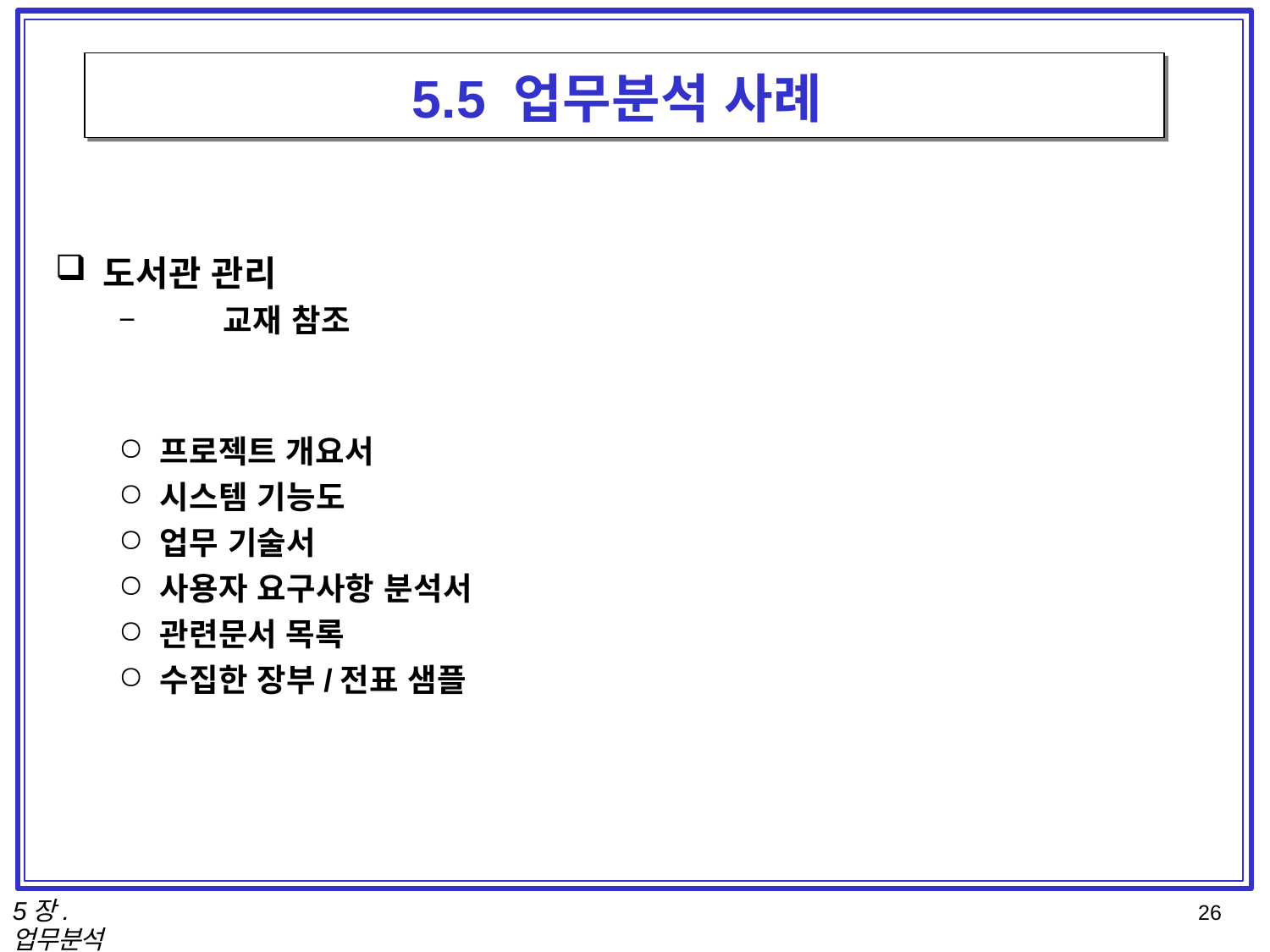

# 5.5 업무분석 사례
도서관 관리
–	교재 참조

프로젝트 개요서
시스템 기능도
업무 기술서
사용자 요구사항 분석서
관련문서 목록
수집한 장부/전표 샘플
5장. 업무분석
26